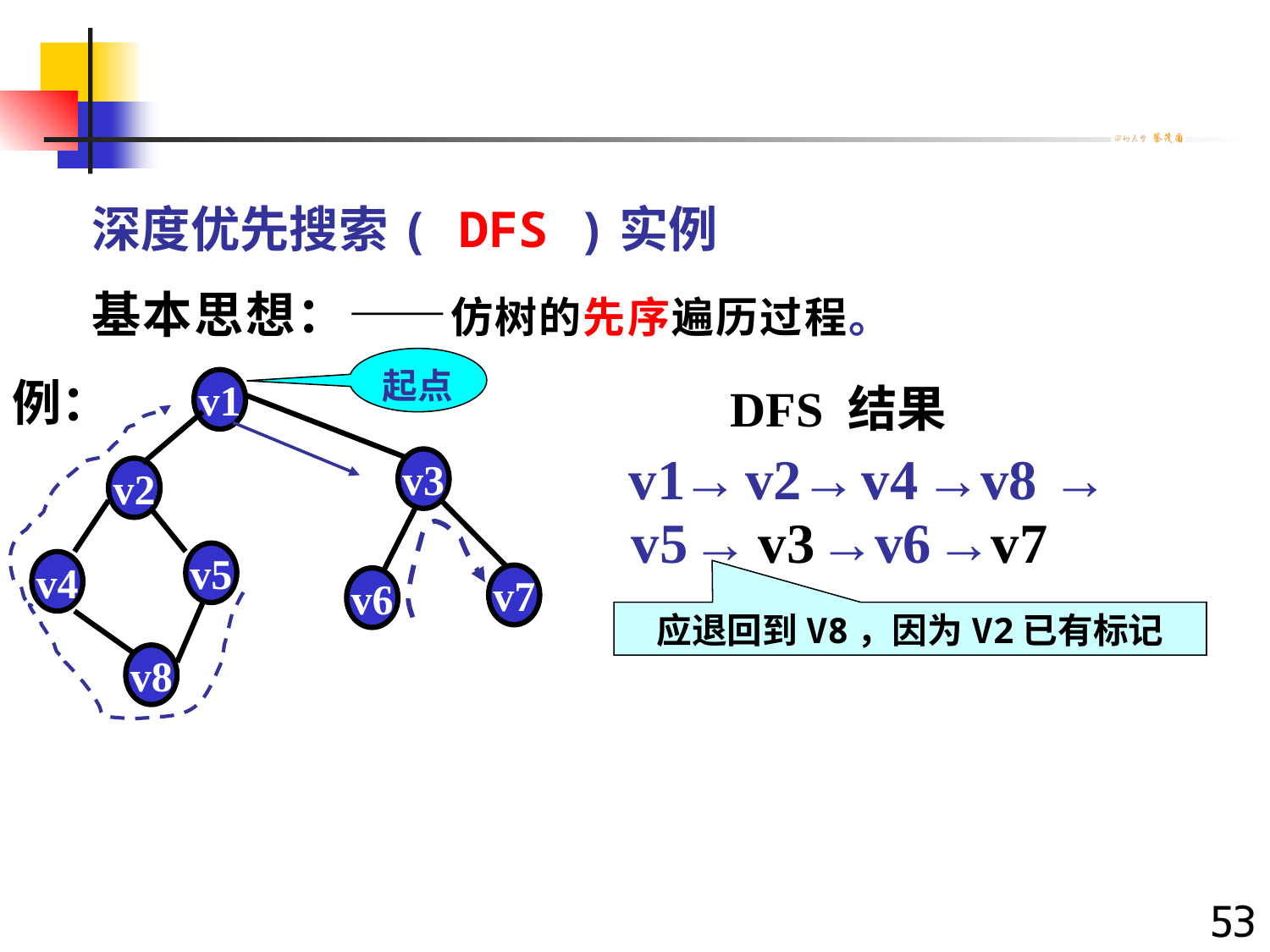

# 深度优先搜索( DFS )实例
基本思想：——仿树的先序遍历过程。
起点
例：
v1

v3
v2

v5
v4
v7
v6

v8
DFS 结果

v1
→
v2
→
v4
→
v8
→
v5
→
v3
→
v6
→
v7

应退回到V8，因为V2已有标记
53